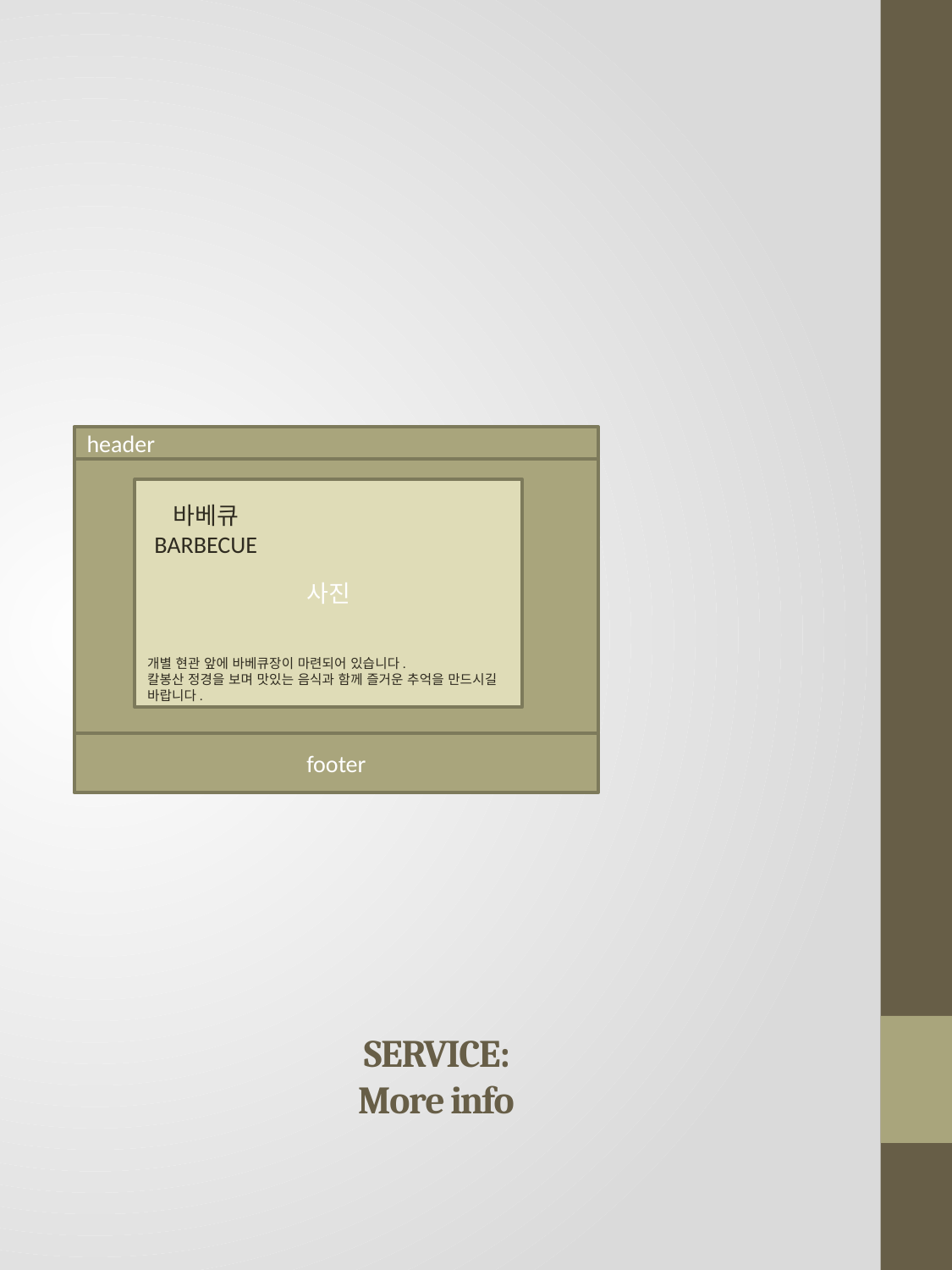

header
footer

사진
바베큐
BARBECUE
MORE IMFO
MORE IMFO
개별 현관 앞에 바베큐장이 마련되어 있습니다.
칼봉산 정경을 보며 맛있는 음식과 함께 즐거운 추억을 만드시길 바랍니다.
# SERVICE: More info